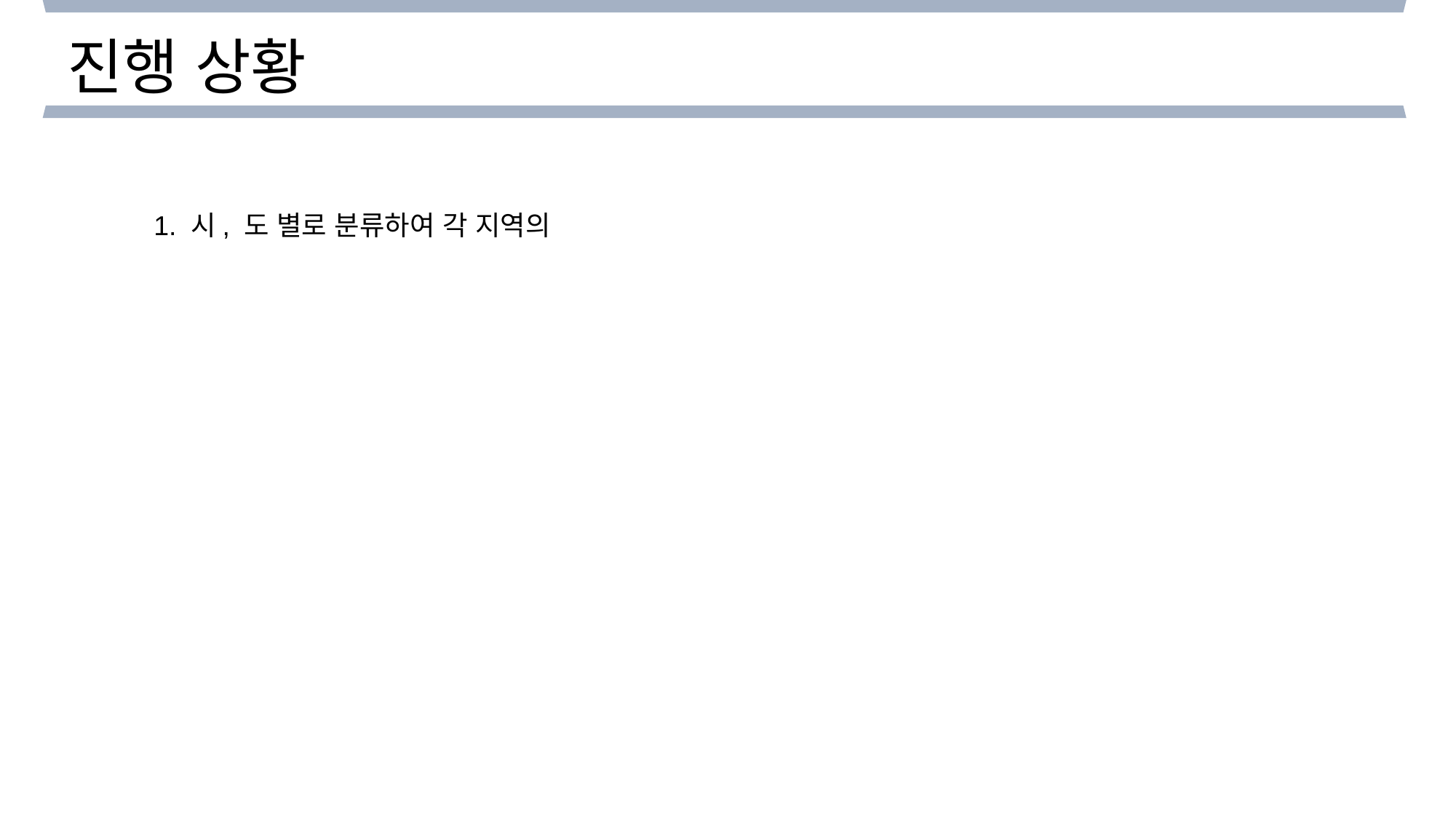

진행 상황

1. 시, 도 별로 분류하여 각 지역의